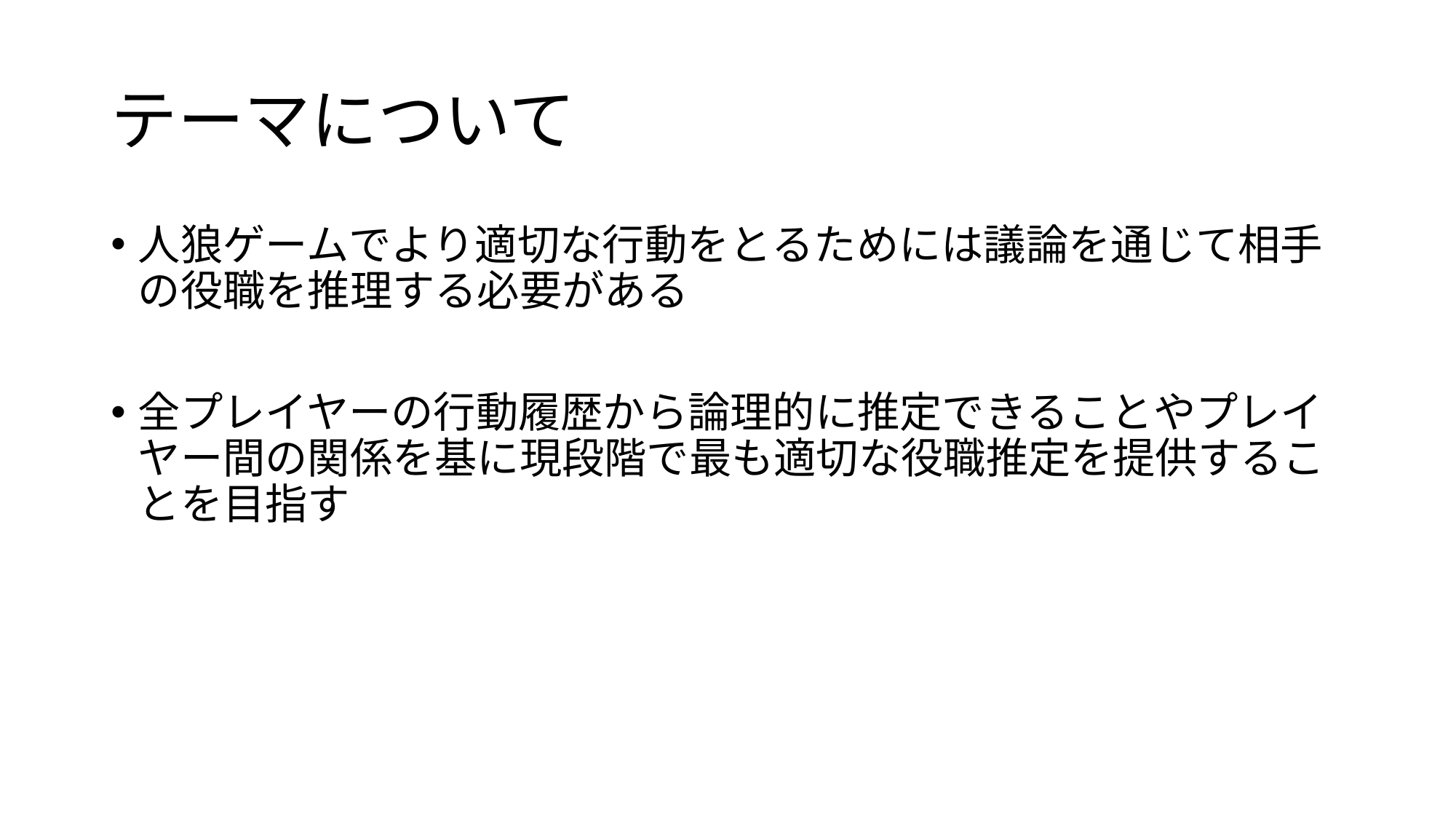

# テーマについて
人狼ゲームでより適切な行動をとるためには議論を通じて相手の役職を推理する必要がある

全プレイヤーの行動履歴から論理的に推定できることやプレイヤー間の関係を基に現段階で最も適切な役職推定を提供することを目指す